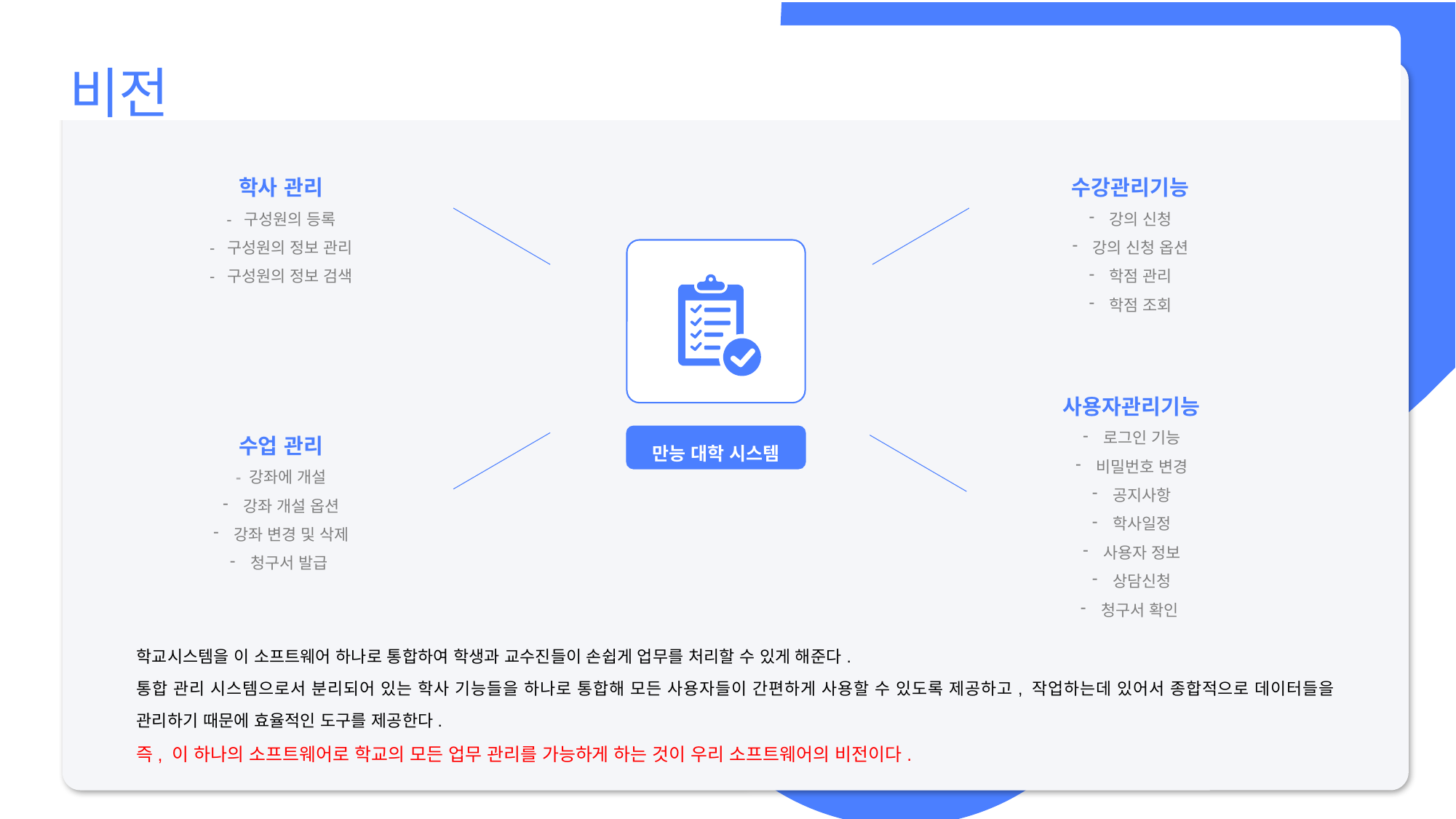

비전

학사 관리
-  구성원의 등록
-  구성원의 정보 관리
-  구성원의 정보 검색

수강관리기능
강의 신청
강의 신청 옵션
학점 관리
학점 조회

사용자관리기능
로그인 기능
비밀번호 변경
공지사항
학사일정
사용자 정보
상담신청
청구서 확인

수업 관리
- 강좌에 개설
강좌 개설 옵션
강좌 변경 및 삭제
청구서 발급

만능 대학 시스템
학교시스템을 이 소프트웨어 하나로 통합하여 학생과 교수진들이 손쉽게 업무를 처리할 수 있게 해준다.
통합 관리 시스템으로서 분리되어 있는 학사 기능들을 하나로 통합해 모든 사용자들이 간편하게 사용할 수 있도록 제공하고, 작업하는데 있어서 종합적으로 데이터들을 관리하기 때문에 효율적인 도구를 제공한다.
즉, 이 하나의 소프트웨어로 학교의 모든 업무 관리를 가능하게 하는 것이 우리 소프트웨어의 비전이다.